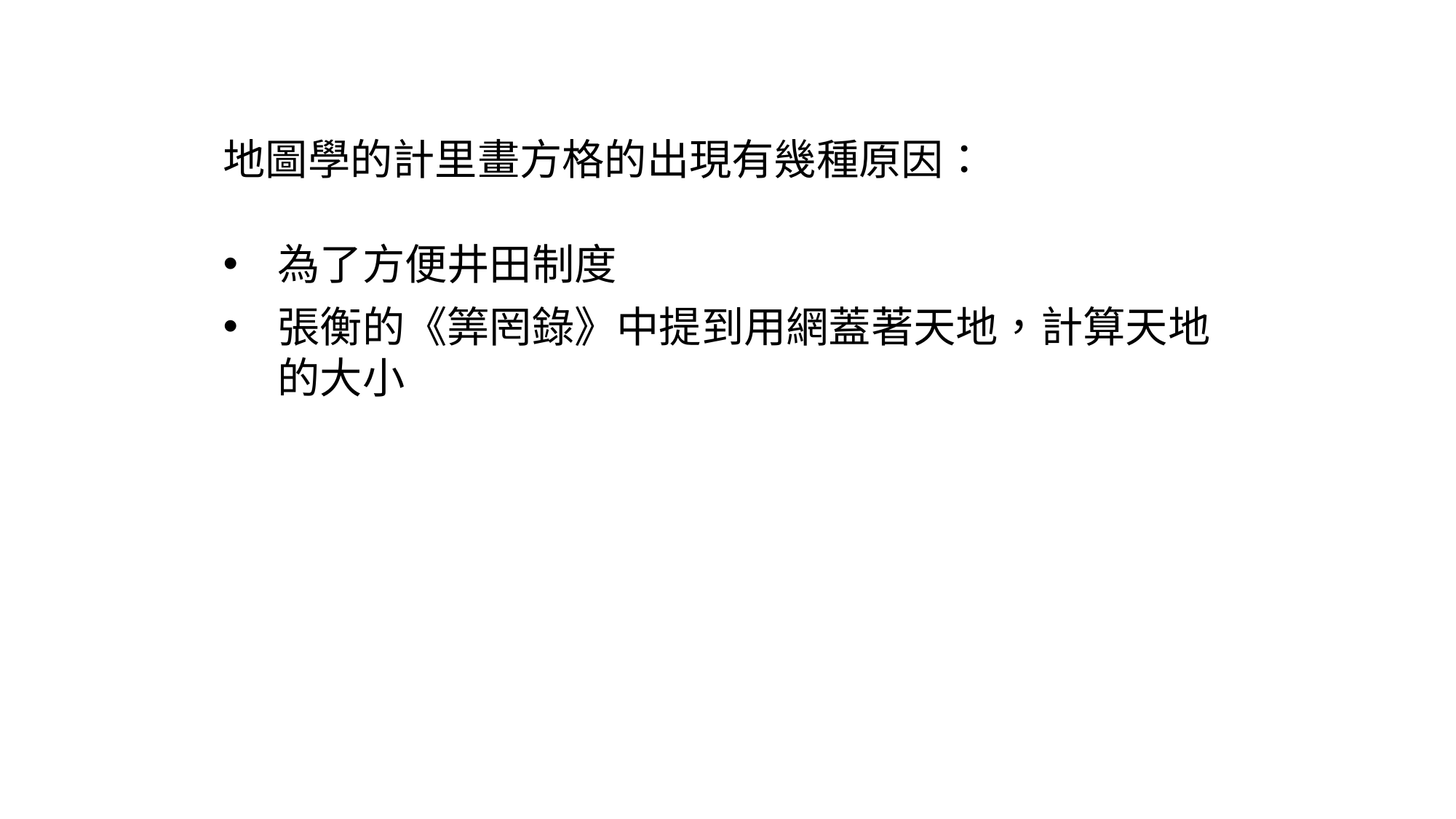

地圖學的計里畫方格的出現有幾種原因：
為了方便井田制度
張衡的《筭罔錄》中提到用網蓋著天地，計算天地的大小